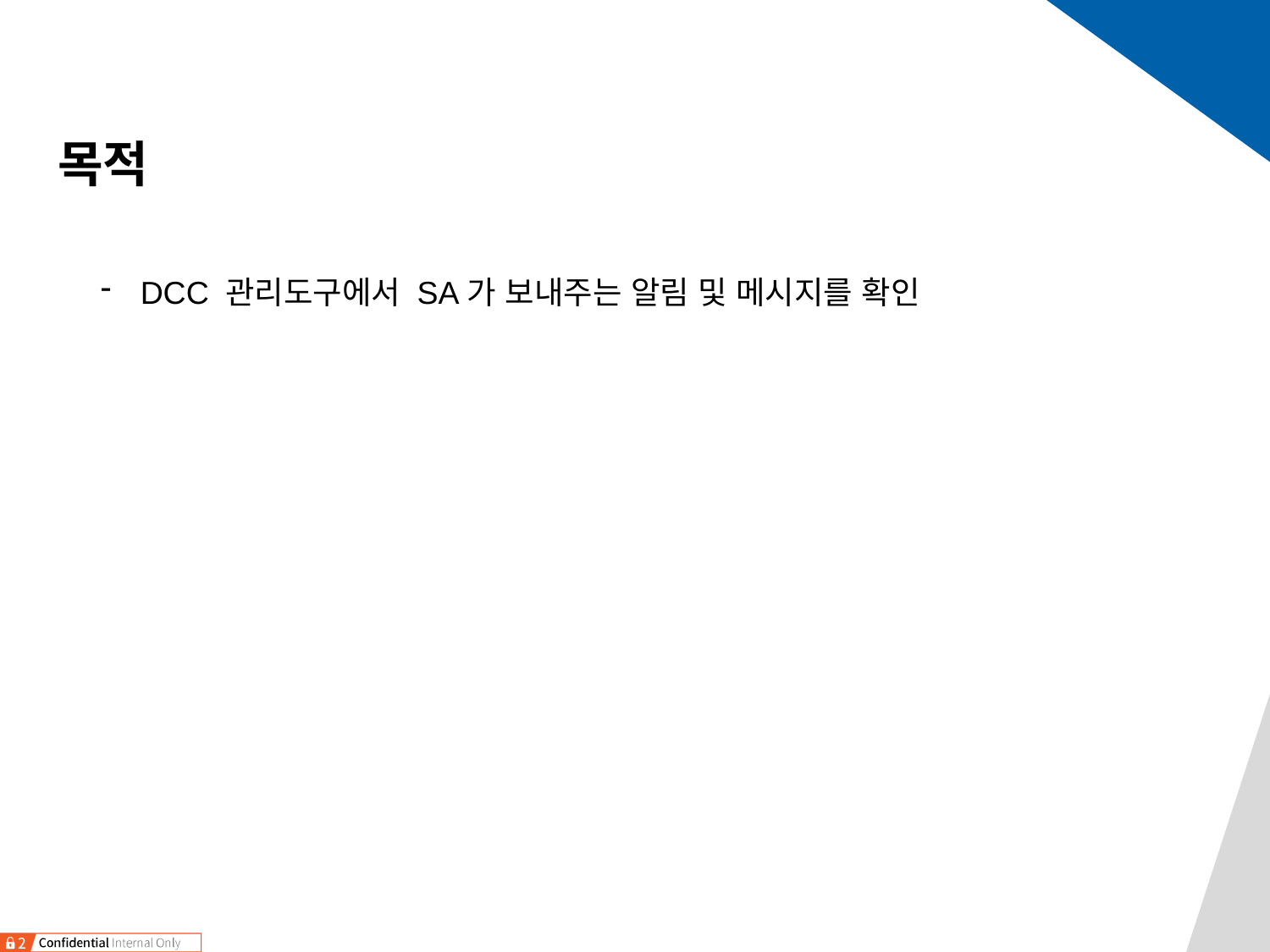

# 목적
DCC 관리도구에서 SA가 보내주는 알림 및 메시지를 확인